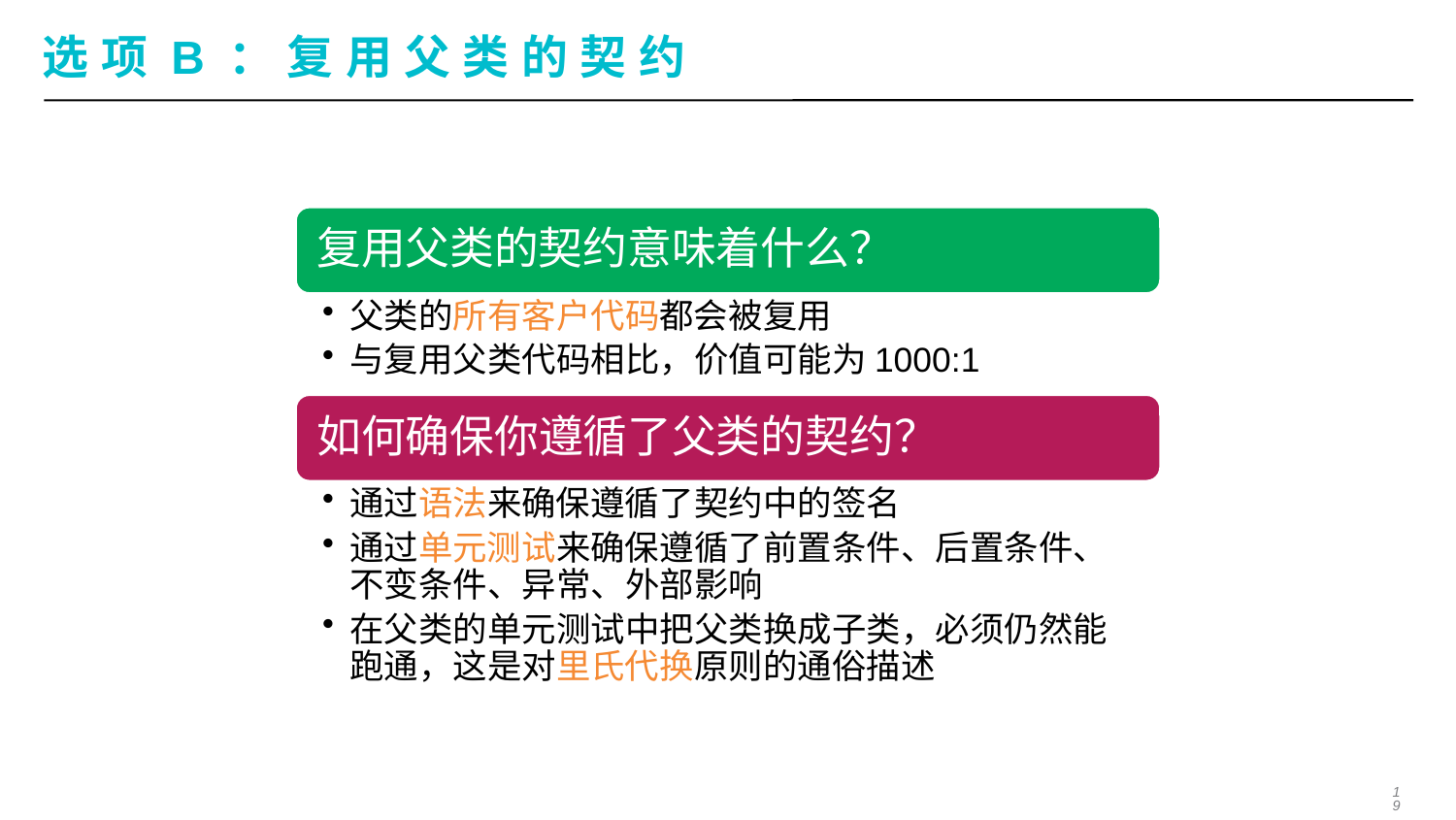

# 选项B：复用父类的契约
复用父类的契约意味着什么？
父类的所有客户代码都会被复用
与复用父类代码相比，价值可能为1000:1
如何确保你遵循了父类的契约？
通过语法来确保遵循了契约中的签名
通过单元测试来确保遵循了前置条件、后置条件、不变条件、异常、外部影响
在父类的单元测试中把父类换成子类，必须仍然能跑通，这是对里氏代换原则的通俗描述
19